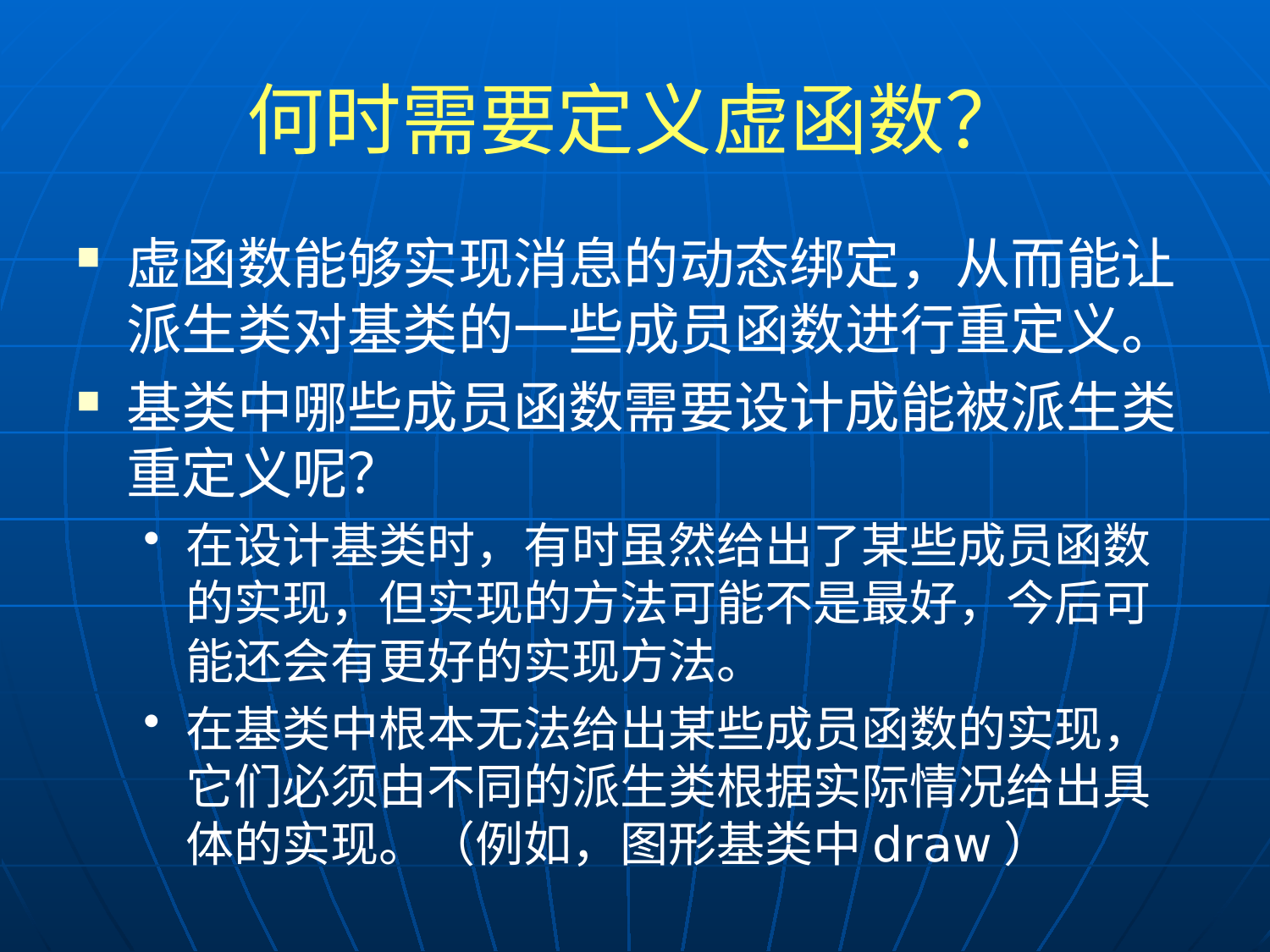

# 何时需要定义虚函数？
虚函数能够实现消息的动态绑定，从而能让派生类对基类的一些成员函数进行重定义。
基类中哪些成员函数需要设计成能被派生类重定义呢？
在设计基类时，有时虽然给出了某些成员函数的实现，但实现的方法可能不是最好，今后可能还会有更好的实现方法。
在基类中根本无法给出某些成员函数的实现，它们必须由不同的派生类根据实际情况给出具体的实现。（例如，图形基类中draw）